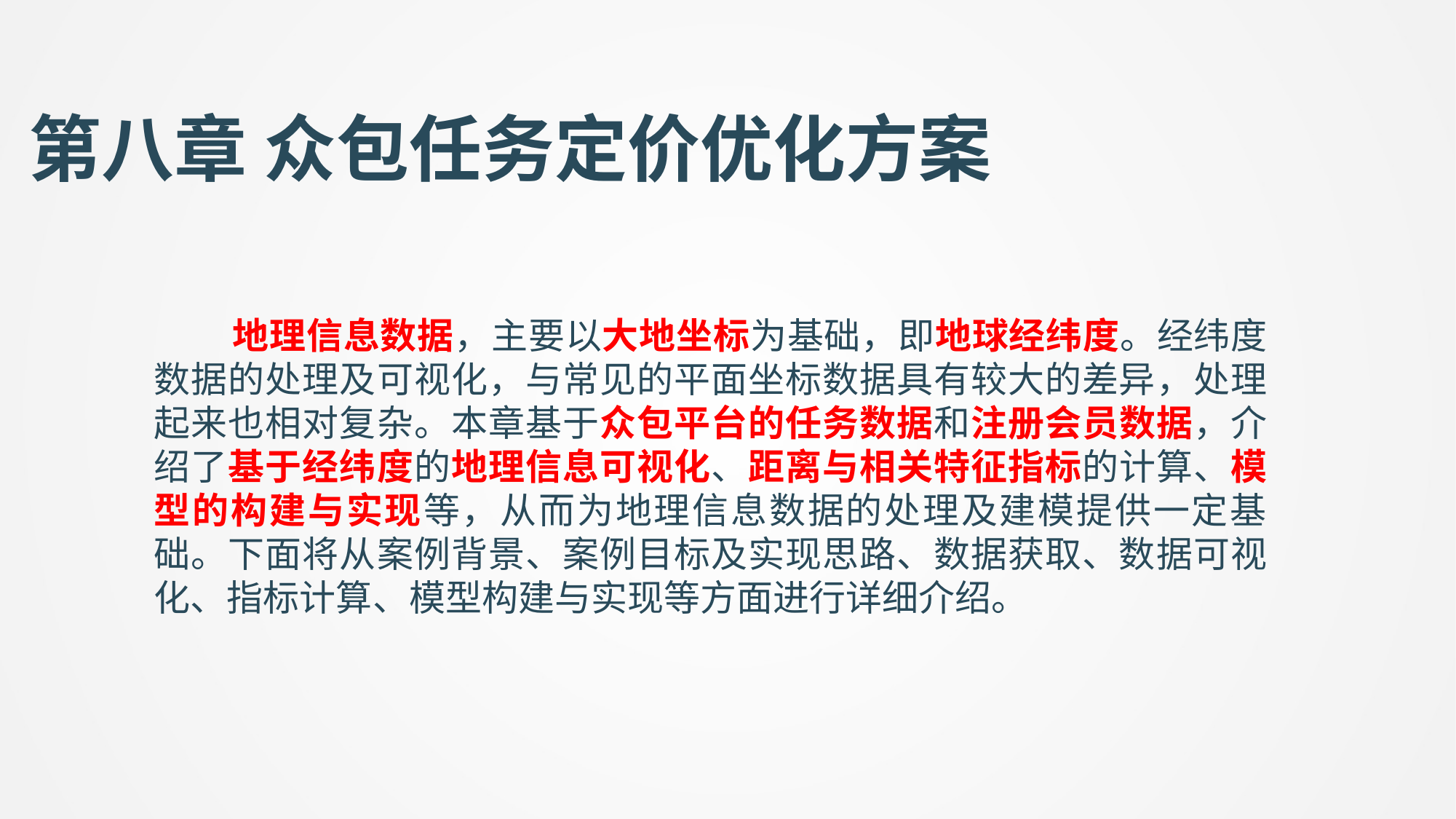

第八章 众包任务定价优化方案
  地理信息数据，主要以大地坐标为基础，即地球经纬度。经纬度数据的处理及可视化，与常见的平面坐标数据具有较大的差异，处理起来也相对复杂。本章基于众包平台的任务数据和注册会员数据，介绍了基于经纬度的地理信息可视化、距离与相关特征指标的计算、模型的构建与实现等，从而为地理信息数据的处理及建模提供一定基础。下面将从案例背景、案例目标及实现思路、数据获取、数据可视化、指标计算、模型构建与实现等方面进行详细介绍。